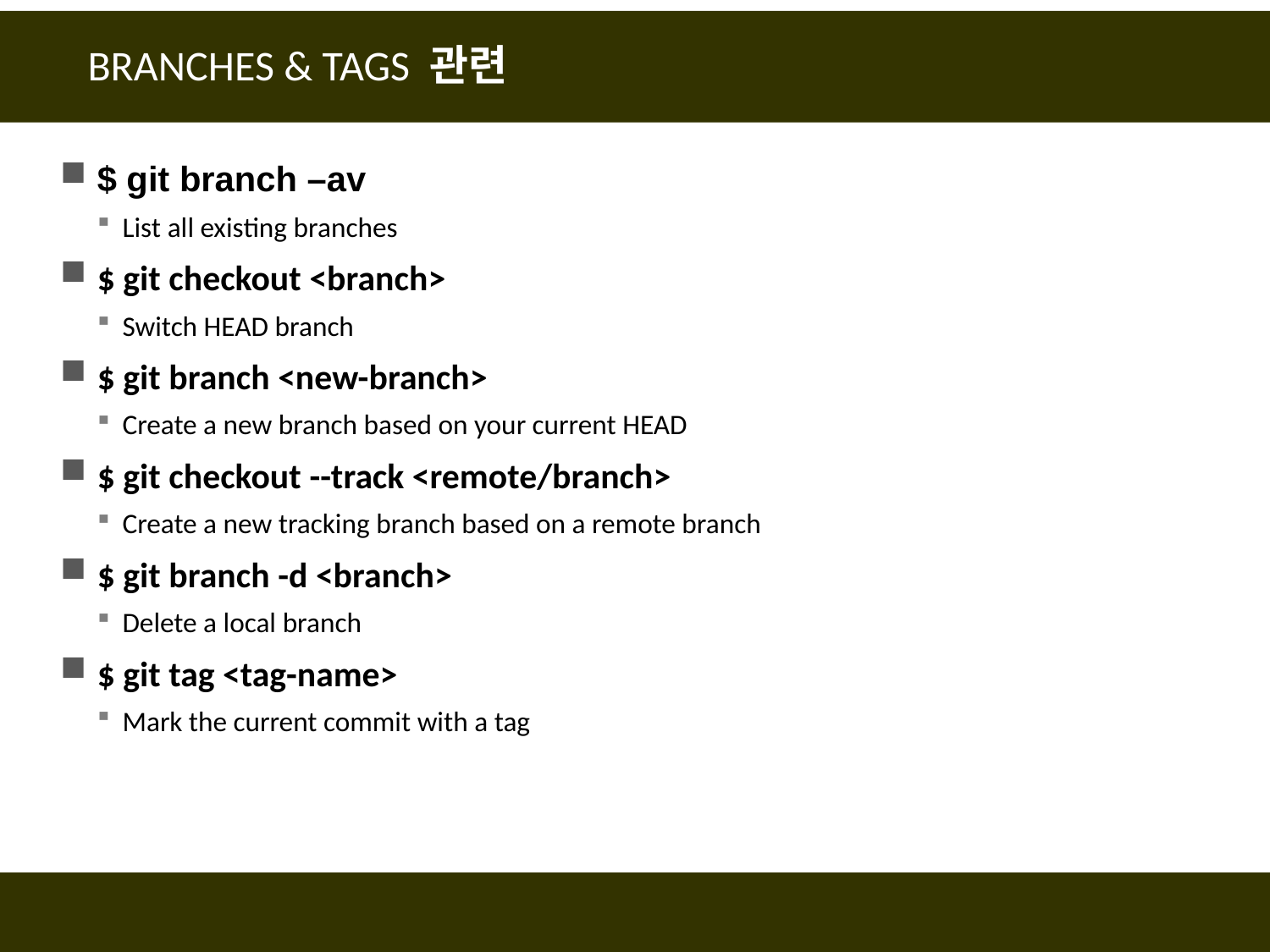

# BRANCHES & TAGS 관련
$ git branch –av
List all existing branches
$ git checkout <branch>
Switch HEAD branch
$ git branch <new-branch>
Create a new branch based on your current HEAD
$ git checkout --track <remote/branch>
Create a new tracking branch based on a remote branch
$ git branch -d <branch>
Delete a local branch
$ git tag <tag-name>
Mark the current commit with a tag